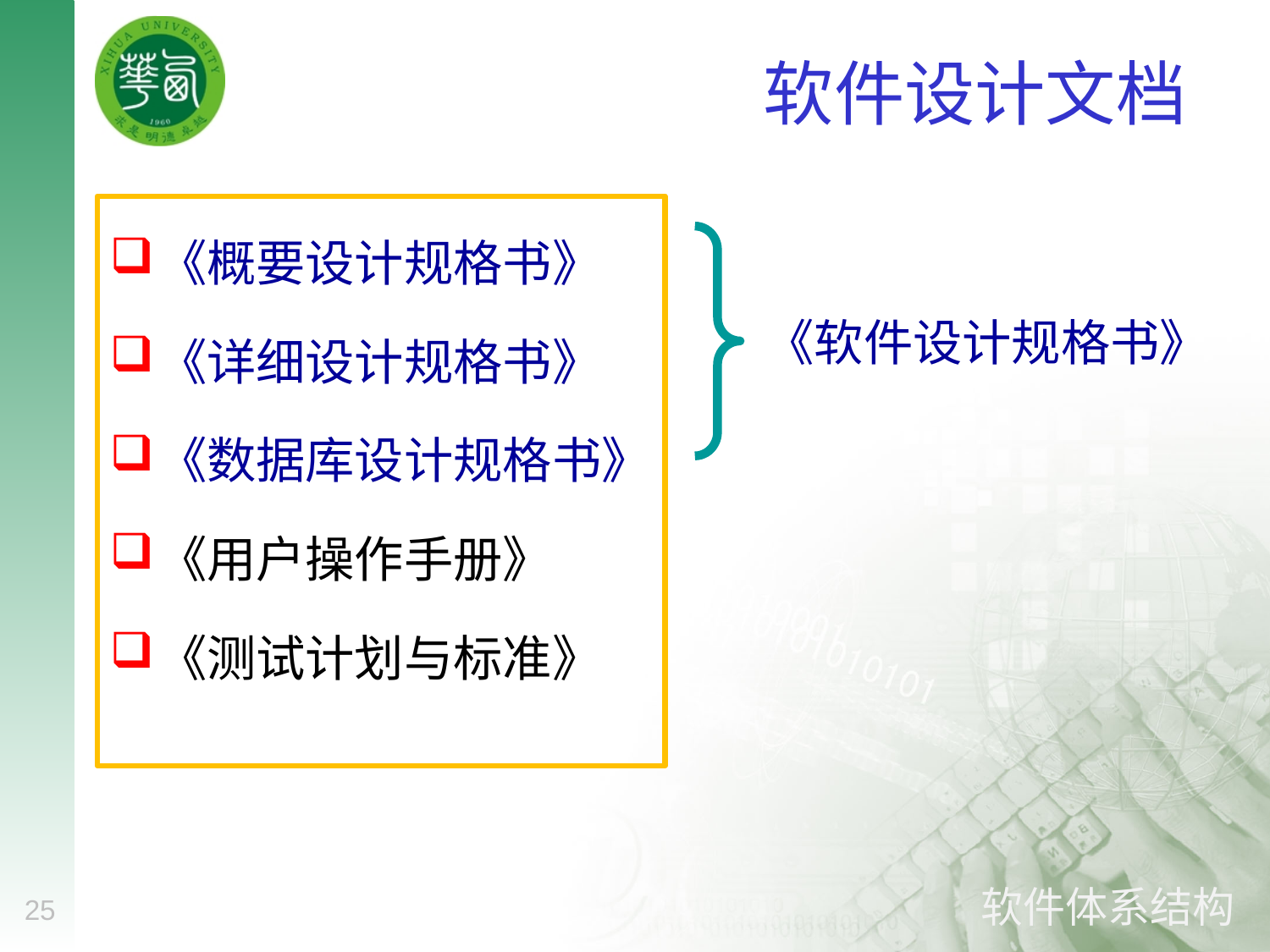

# 软件设计文档
《概要设计规格书》
《详细设计规格书》
《数据库设计规格书》
《用户操作手册》
《测试计划与标准》

《软件设计规格书》
25